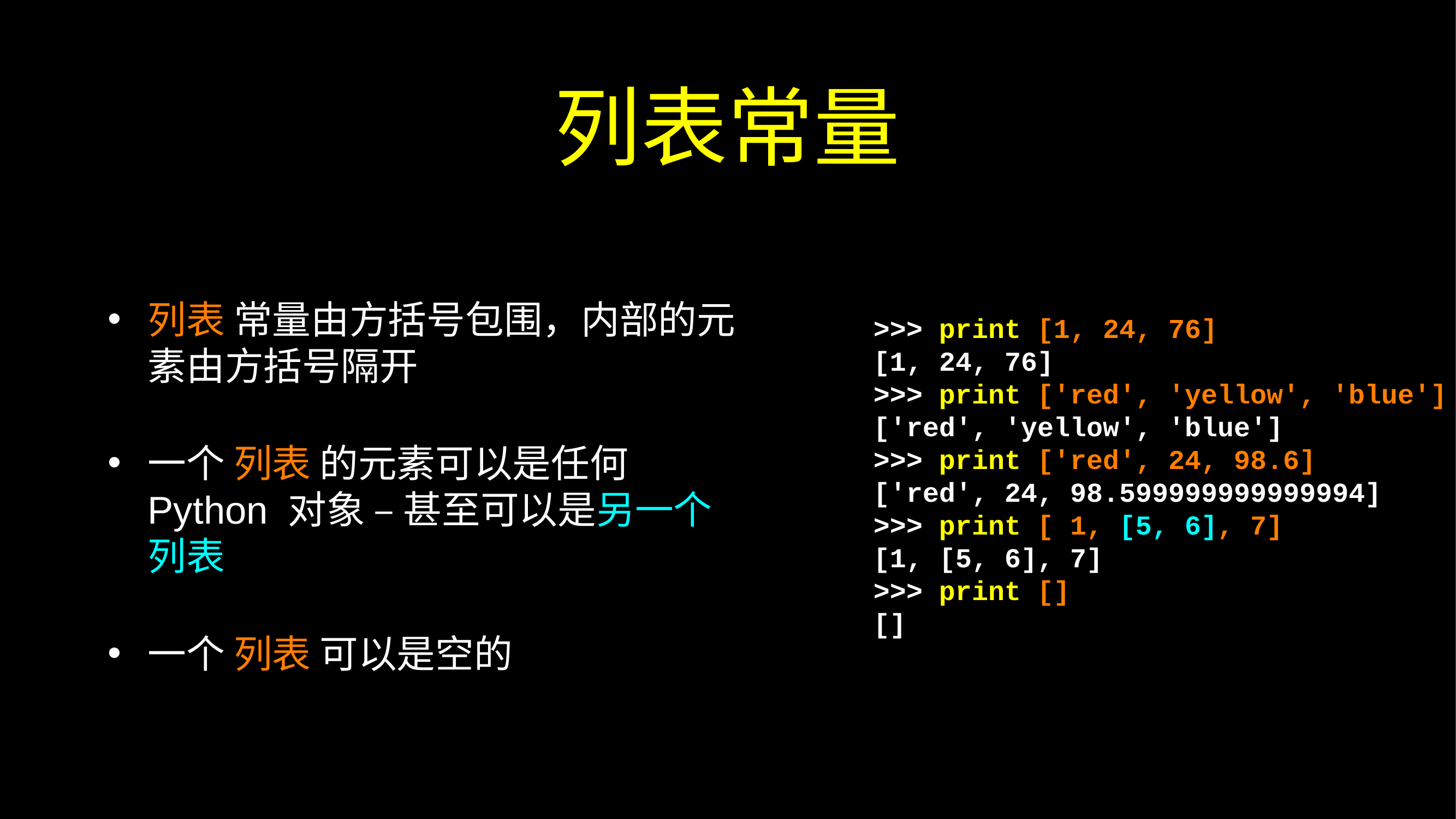

# 列表常量
>>> print [1, 24, 76]
[1, 24, 76]
>>> print ['red', 'yellow', 'blue']
['red', 'yellow', 'blue']
>>> print ['red', 24, 98.6]
['red', 24, 98.599999999999994]
>>> print [ 1, [5, 6], 7]
[1, [5, 6], 7]
>>> print []
[]
列表 常量由方括号包围，内部的元素由方括号隔开
一个 列表 的元素可以是任何 Python 对象 – 甚至可以是另一个列表
一个 列表 可以是空的